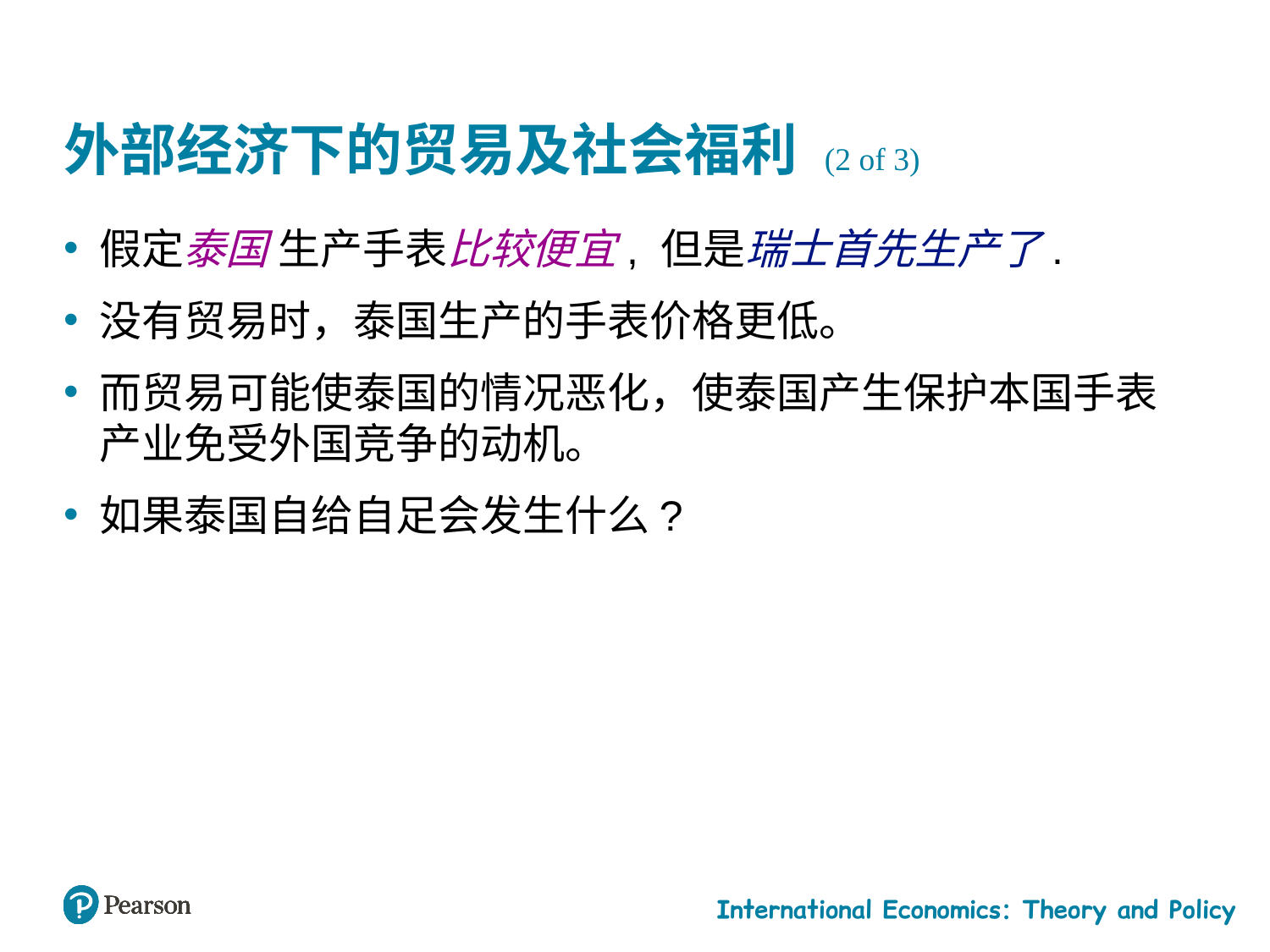

# 外部经济下的贸易及社会福利 (2 of 3)
假定泰国 生产手表比较便宜, 但是瑞士首先生产了.
没有贸易时，泰国生产的手表价格更低。
而贸易可能使泰国的情况恶化，使泰国产生保护本国手表产业免受外国竞争的动机。
如果泰国自给自足会发生什么?